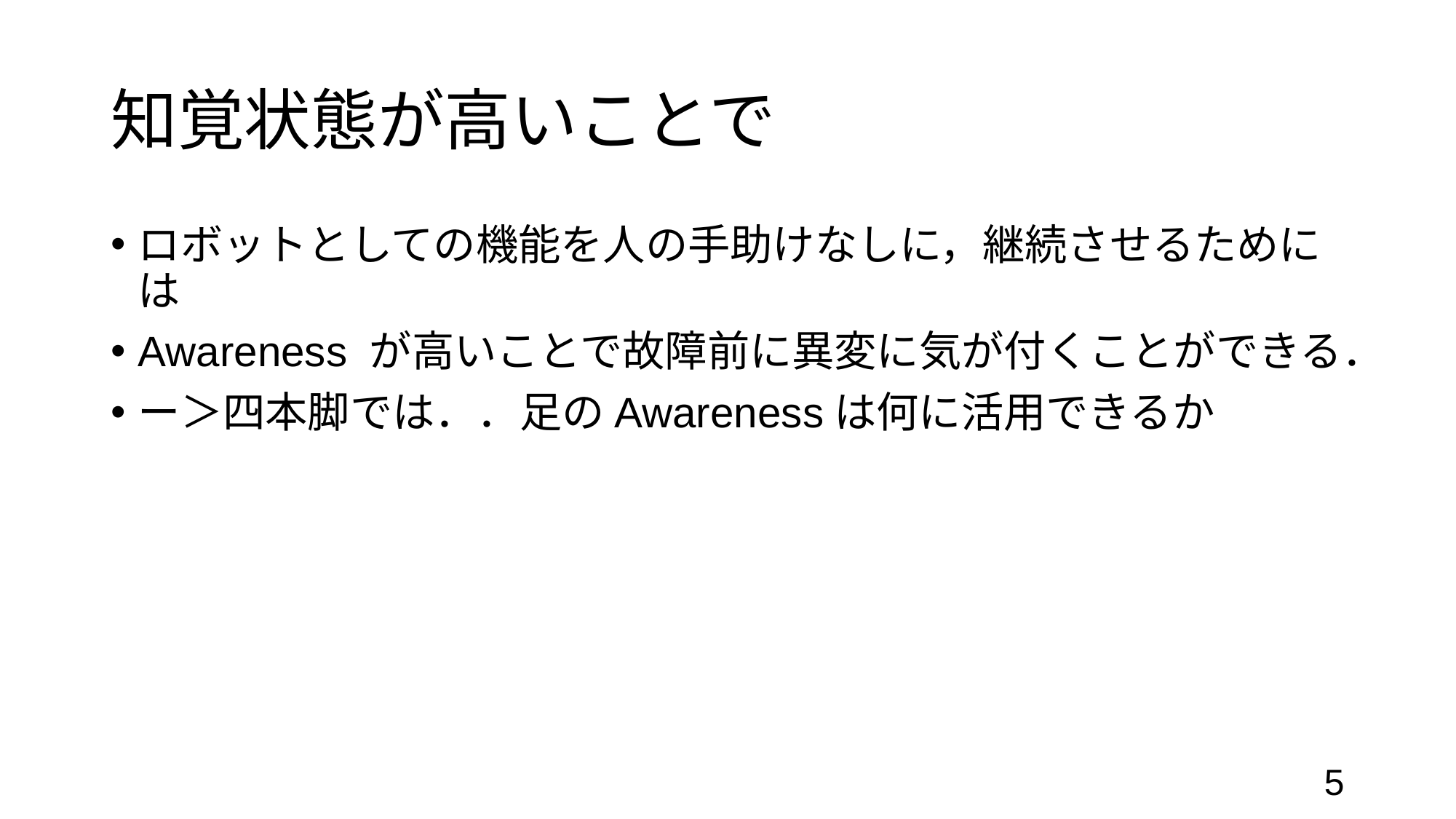

# 知覚状態が高いことで
ロボットとしての機能を人の手助けなしに，継続させるためには
Awareness が高いことで故障前に異変に気が付くことができる．
ー＞四本脚では．．足のAwarenessは何に活用できるか
5